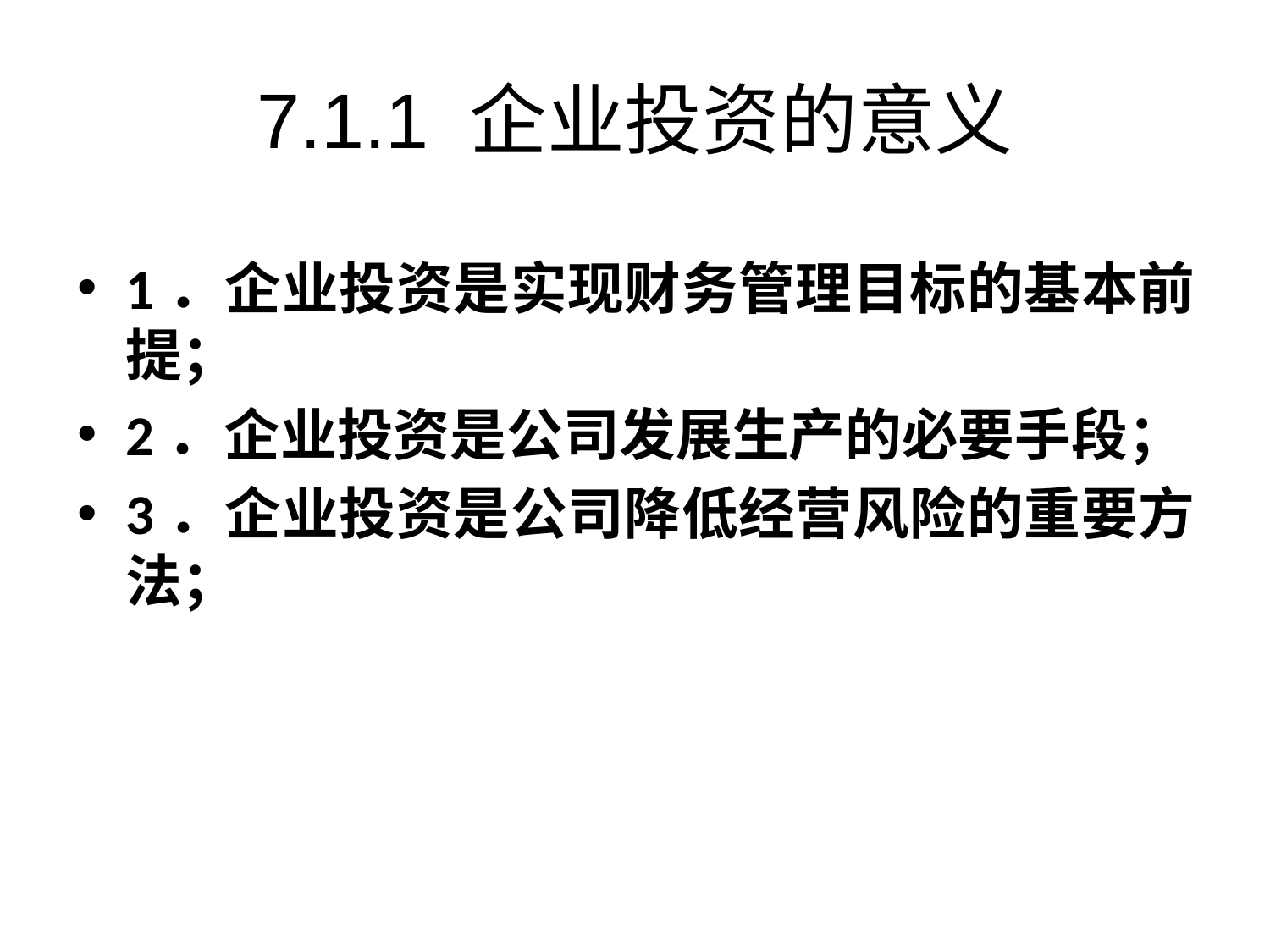

7.1.1 企业投资的意义
1．企业投资是实现财务管理目标的基本前提；
2．企业投资是公司发展生产的必要手段；
3．企业投资是公司降低经营风险的重要方法；